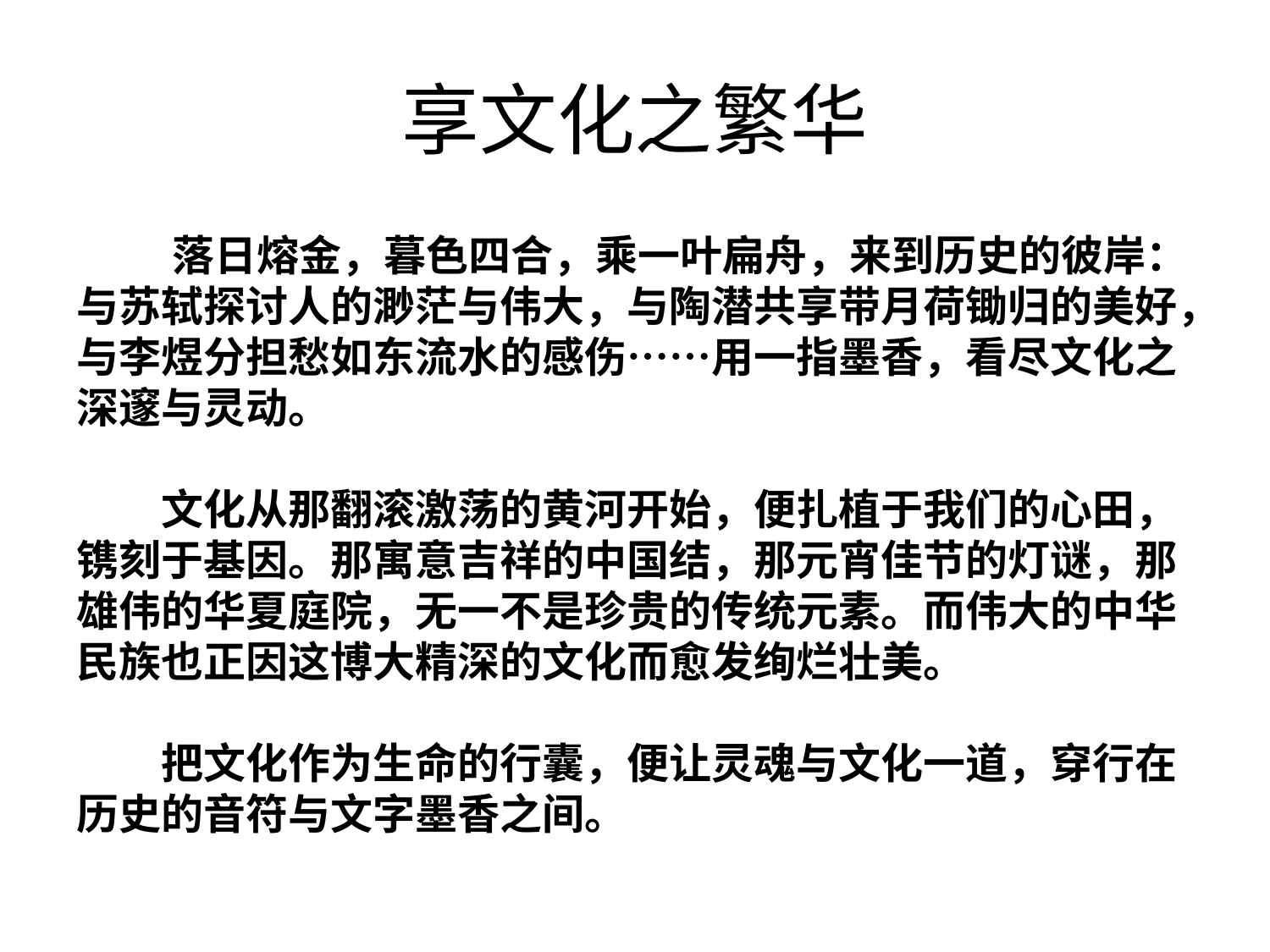

# 享文化之繁华
         落日熔金，暮色四合，乘一叶扁舟，来到历史的彼岸：与苏轼探讨人的渺茫与伟大，与陶潜共享带月荷锄归的美好，与李煜分担愁如东流水的感伤……用一指墨香，看尽文化之深邃与灵动。
　　
　　文化从那翻滚激荡的黄河开始，便扎植于我们的心田，镌刻于基因。那寓意吉祥的中国结，那元宵佳节的灯谜，那雄伟的华夏庭院，无一不是珍贵的传统元素。而伟大的中华民族也正因这博大精深的文化而愈发绚烂壮美。
　　
　　把文化作为生命的行囊，便让灵魂与文化一道，穿行在历史的音符与文字墨香之间。